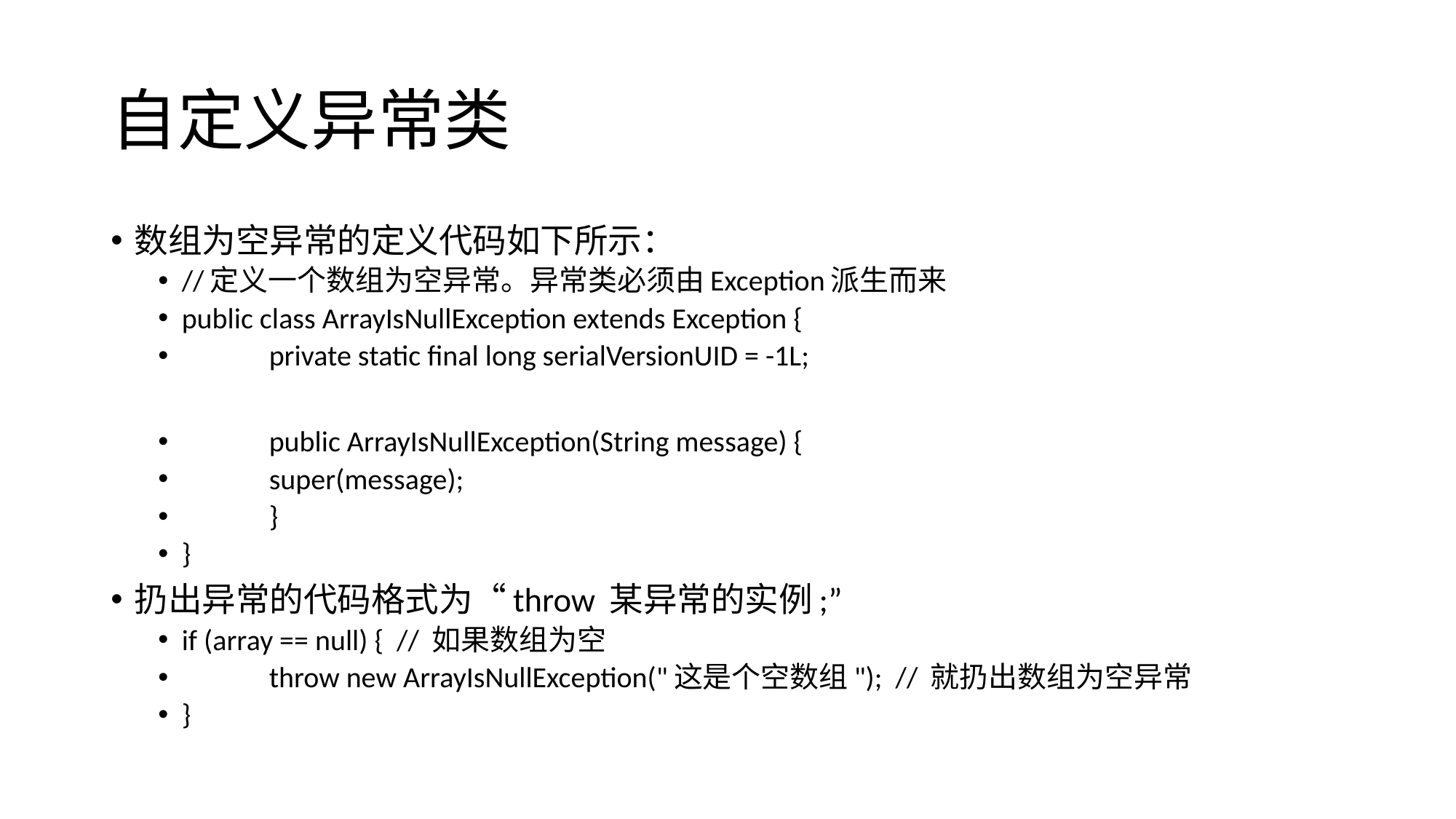

# 自定义异常类
数组为空异常的定义代码如下所示：
//定义一个数组为空异常。异常类必须由Exception派生而来
public class ArrayIsNullException extends Exception {
	private static final long serialVersionUID = -1L;

	public ArrayIsNullException(String message) {
		super(message);
	}
}
扔出异常的代码格式为“throw 某异常的实例;”
if (array == null) {  // 如果数组为空
	throw new ArrayIsNullException("这是个空数组");  // 就扔出数组为空异常
}